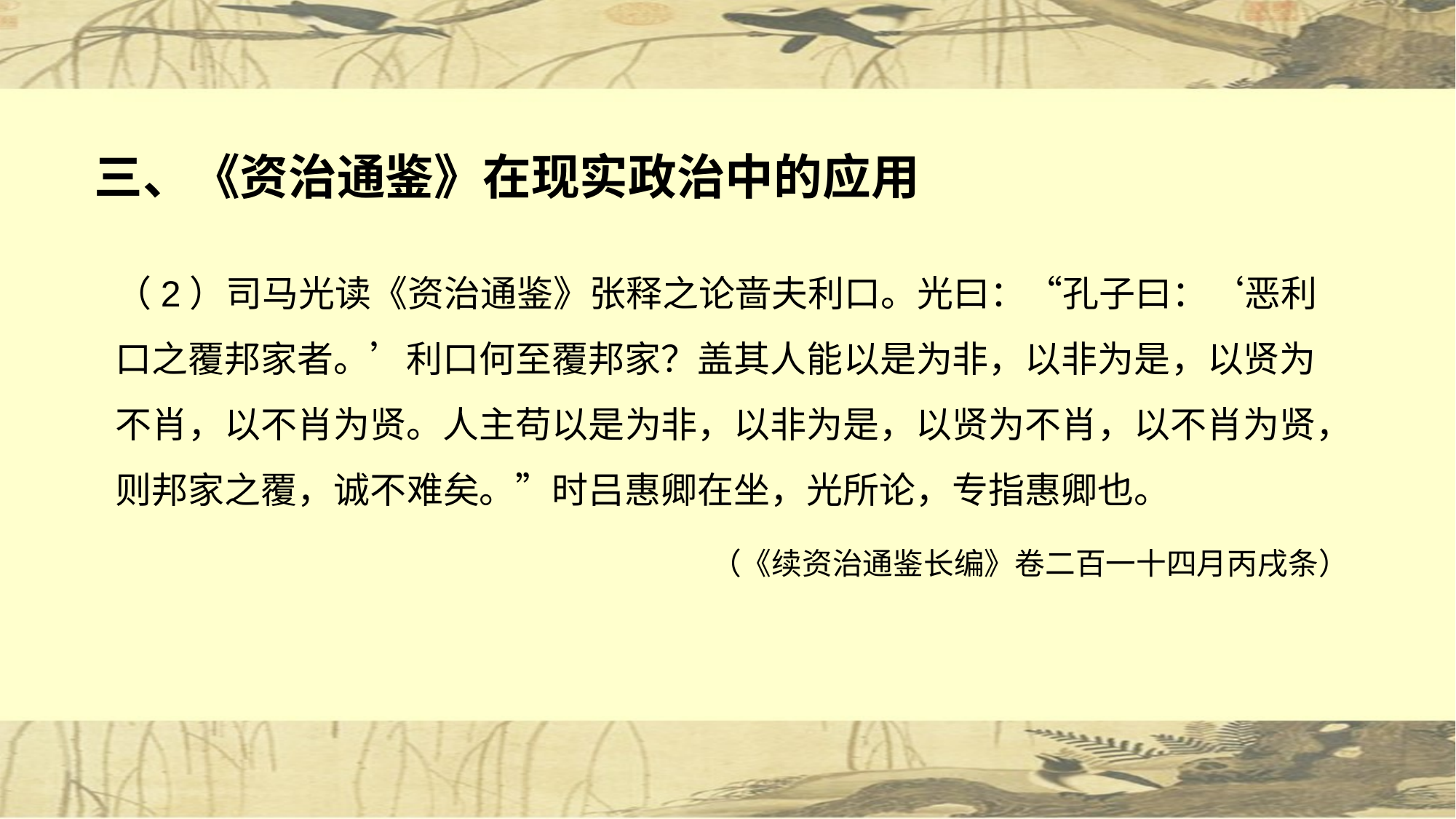

三、《资治通鉴》在现实政治中的应用

（2）司马光读《资治通鉴》张释之论啬夫利口。光曰：“孔子曰：‘恶利口之覆邦家者。’利口何至覆邦家？盖其人能以是为非，以非为是，以贤为不肖，以不肖为贤。人主苟以是为非，以非为是，以贤为不肖，以不肖为贤，则邦家之覆，诚不难矣。”时吕惠卿在坐，光所论，专指惠卿也。
（《续资治通鉴长编》卷二百一十四月丙戌条）